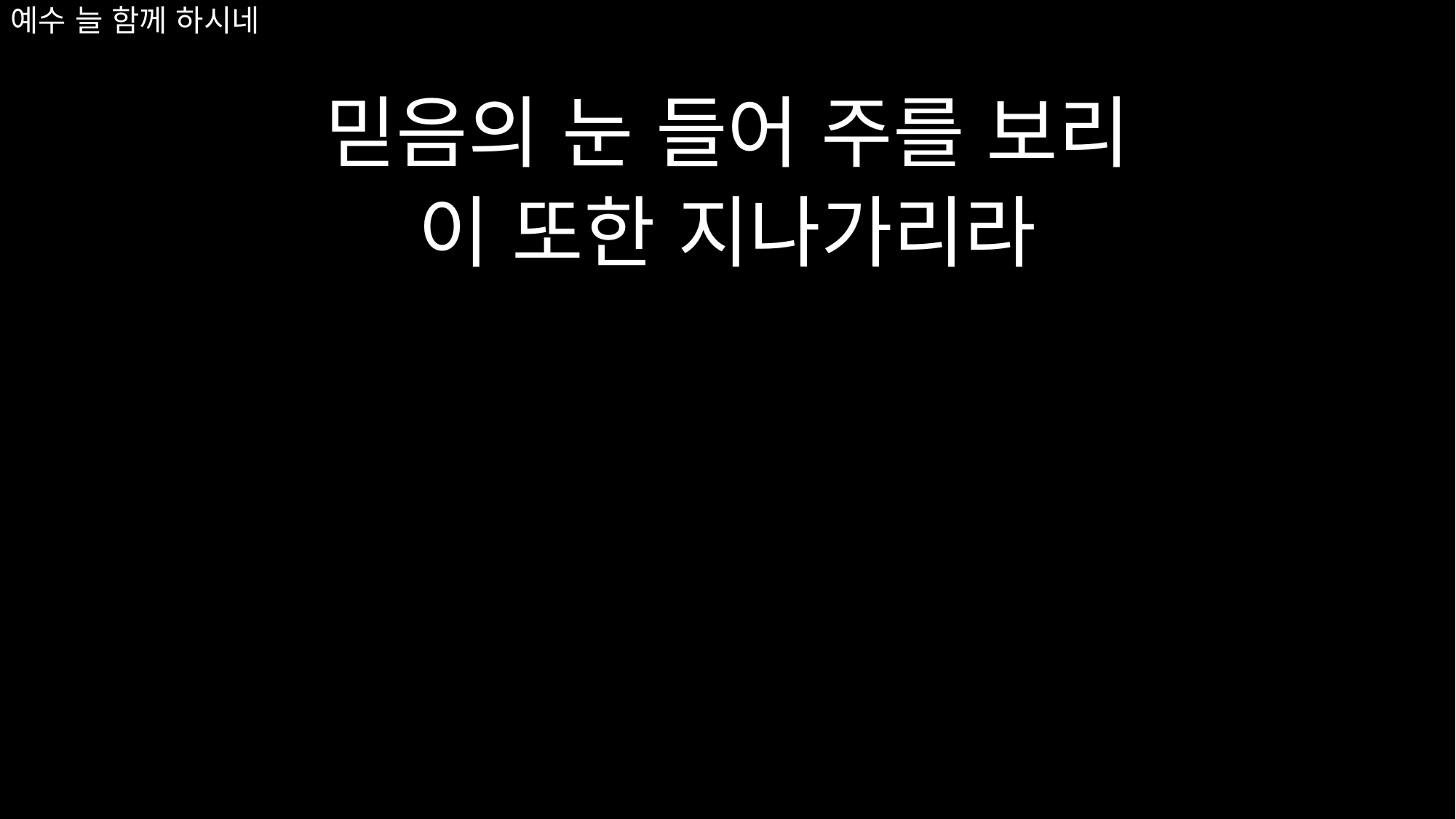

# 예수 늘 함께 하시네
믿음의 눈 들어 주를 보리
이 또한 지나가리라